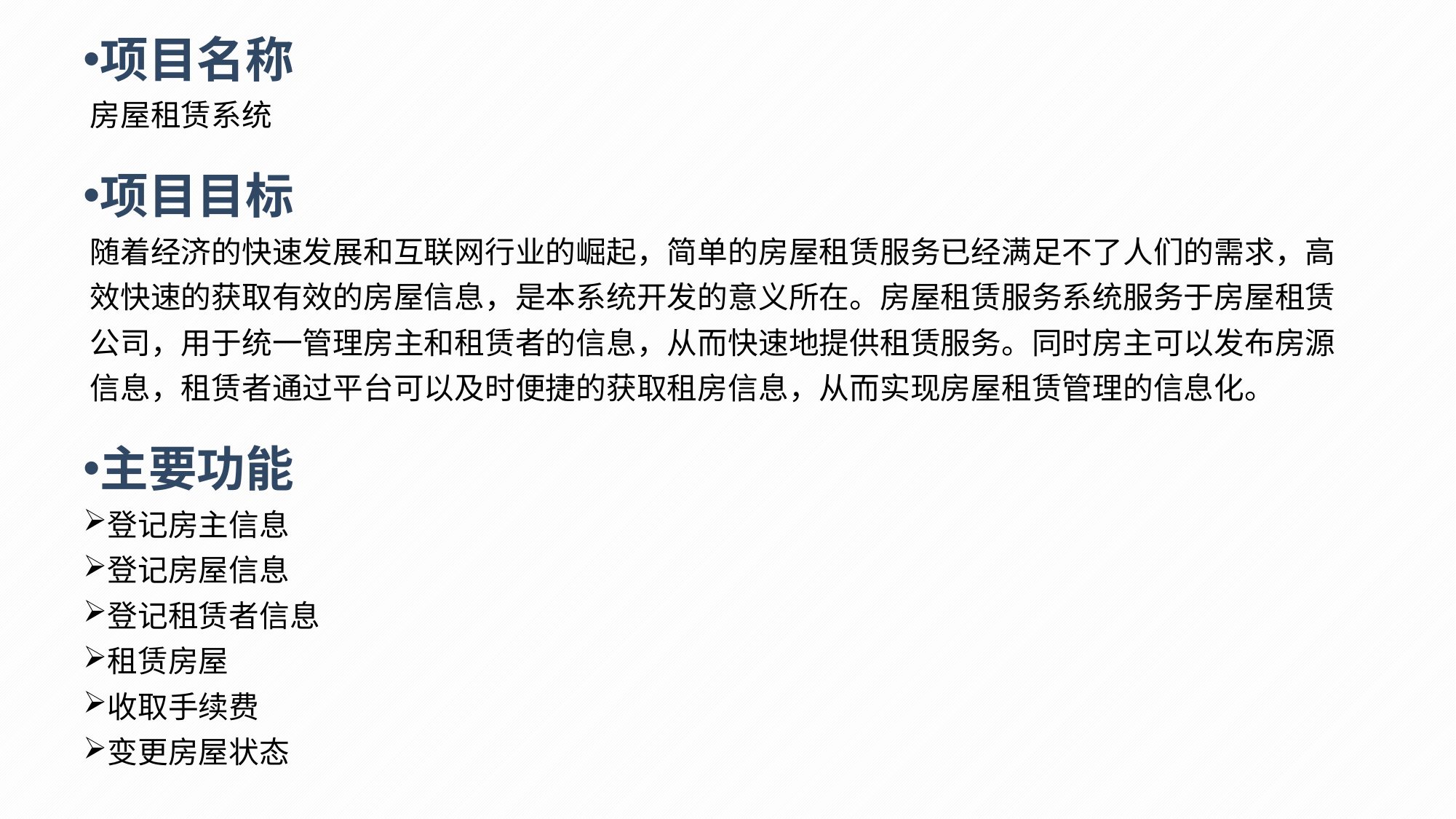

项目名称
      房屋租赁系统

项目目标
      随着经济的快速发展和互联网行业的崛起，简单的房屋租赁服务已经满足不了人们的需求，高
      效快速的获取有效的房屋信息，是本系统开发的意义所在。房屋租赁服务系统服务于房屋租赁
      公司，用于统一管理房主和租赁者的信息，从而快速地提供租赁服务。同时房主可以发布房源
      信息，租赁者通过平台可以及时便捷的获取租房信息，从而实现房屋租赁管理的信息化。

主要功能
登记房主信息
登记房屋信息
登记租赁者信息
租赁房屋
收取手续费
变更房屋状态